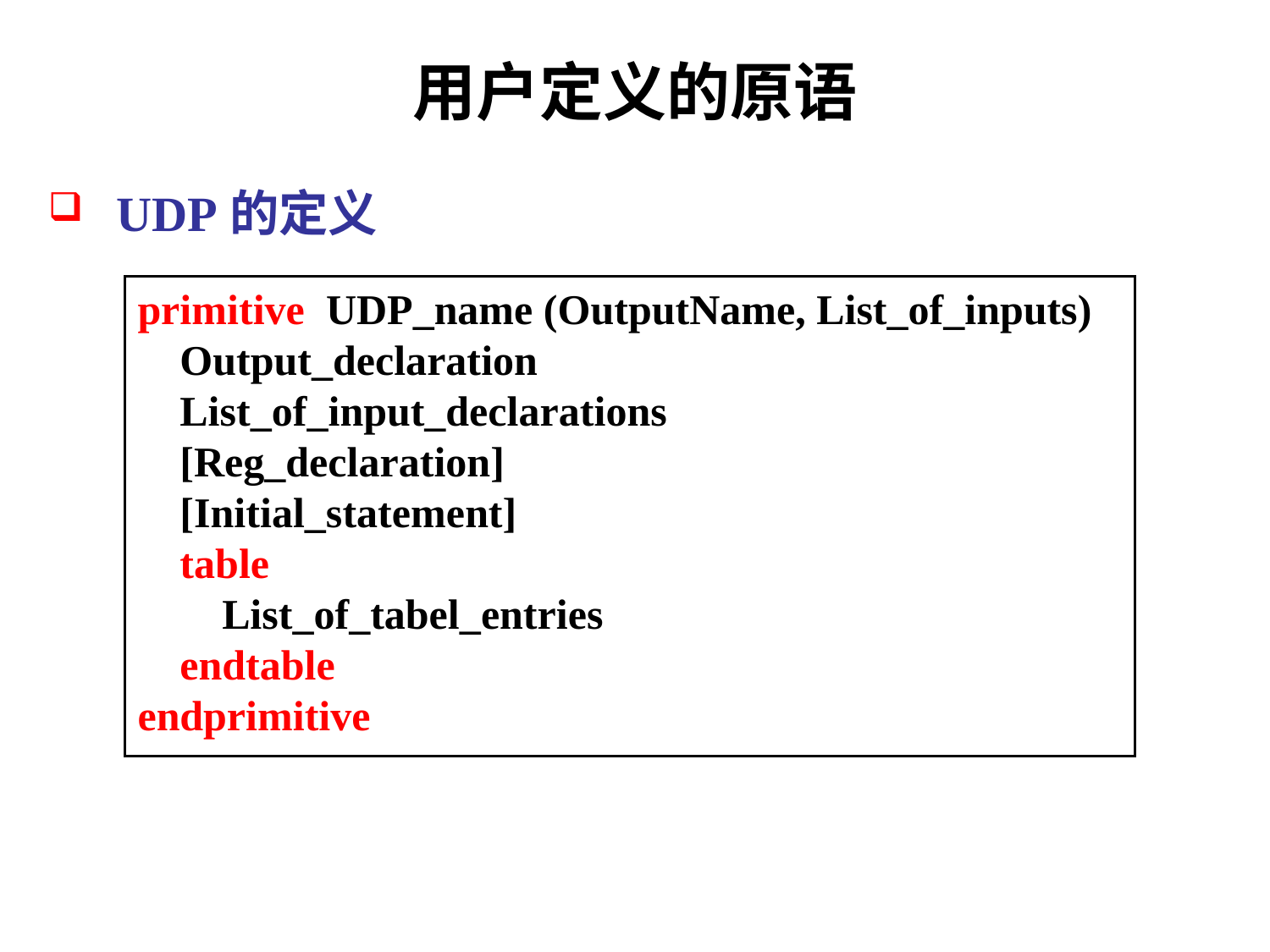

用户定义的原语
UDP的定义

primitive  UDP_name (OutputName, List_of_inputs)
    Output_declaration
    List_of_input_declarations
    [Reg_declaration]
    [Initial_statement]
    table
        List_of_tabel_entries
    endtable
endprimitive
55